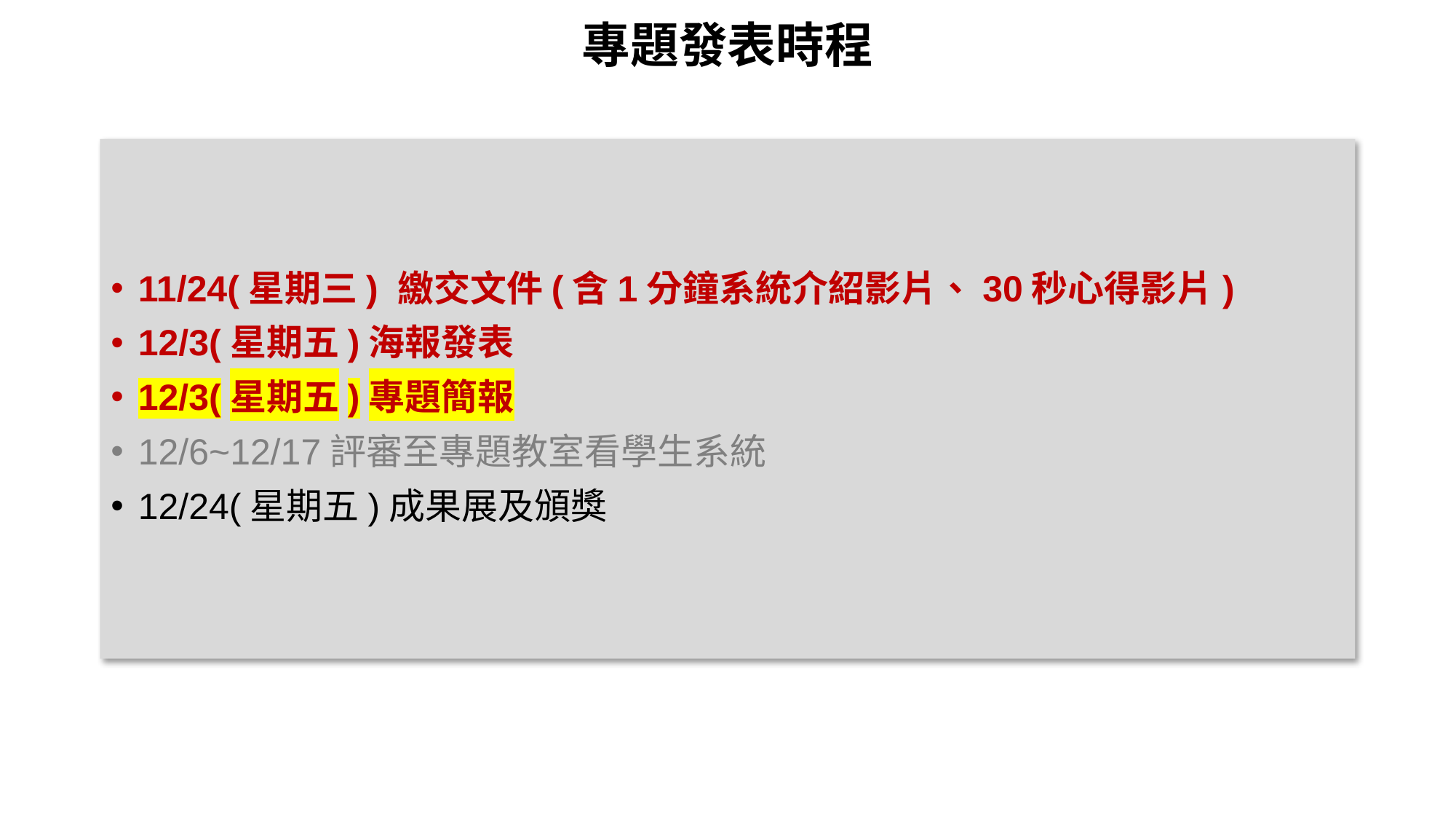

# 專題發表時程
11/24(星期三) 繳交文件(含1分鐘系統介紹影片、30秒心得影片)
12/3(星期五)海報發表
12/3(星期五)專題簡報
12/6~12/17評審至專題教室看學生系統
12/24(星期五)成果展及頒獎